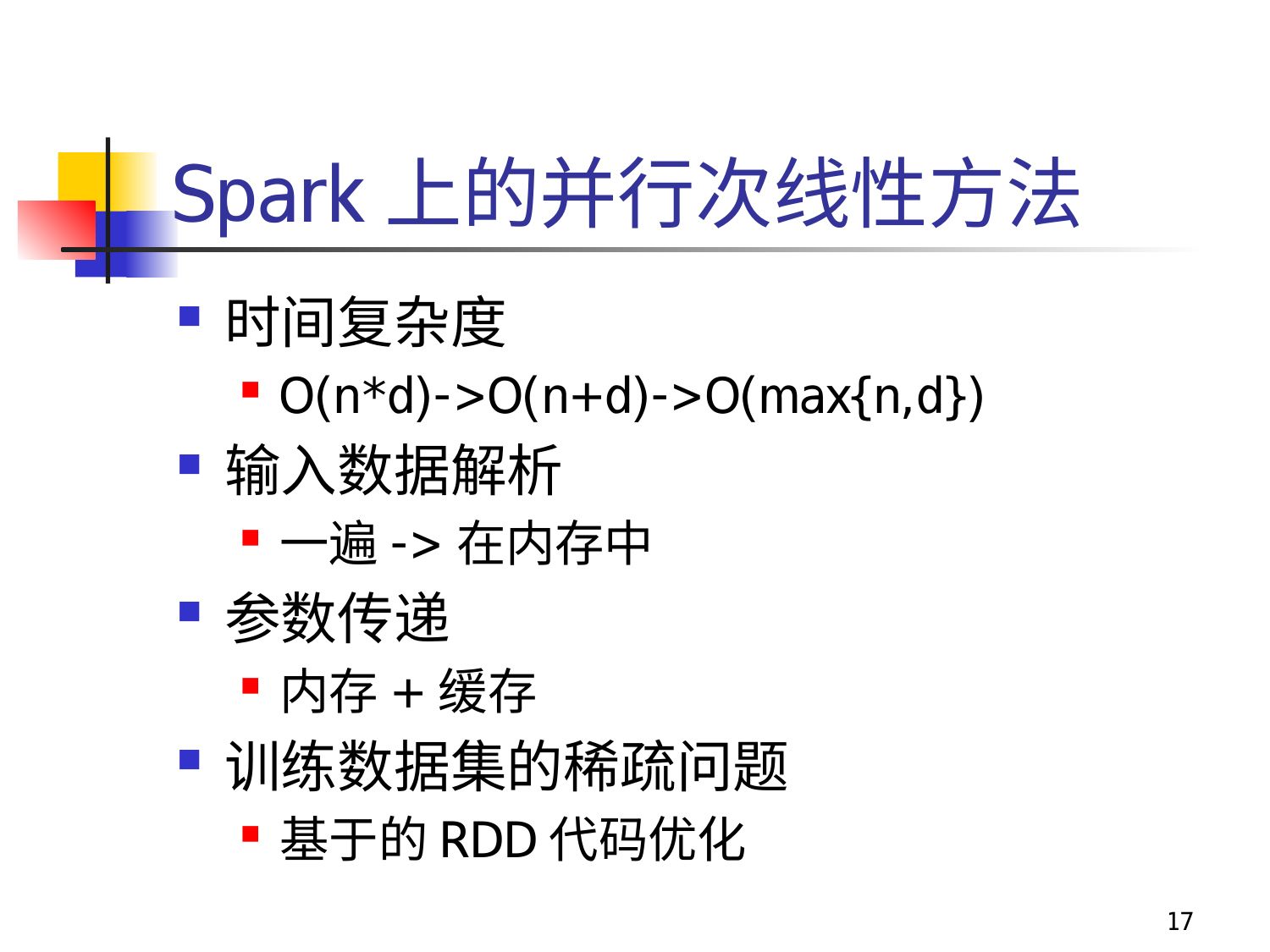

# Spark上的并行次线性方法
时间复杂度
O(n*d)->O(n+d)->O(max{n,d})
输入数据解析
一遍->在内存中
参数传递
内存+缓存
训练数据集的稀疏问题
基于的RDD代码优化

17